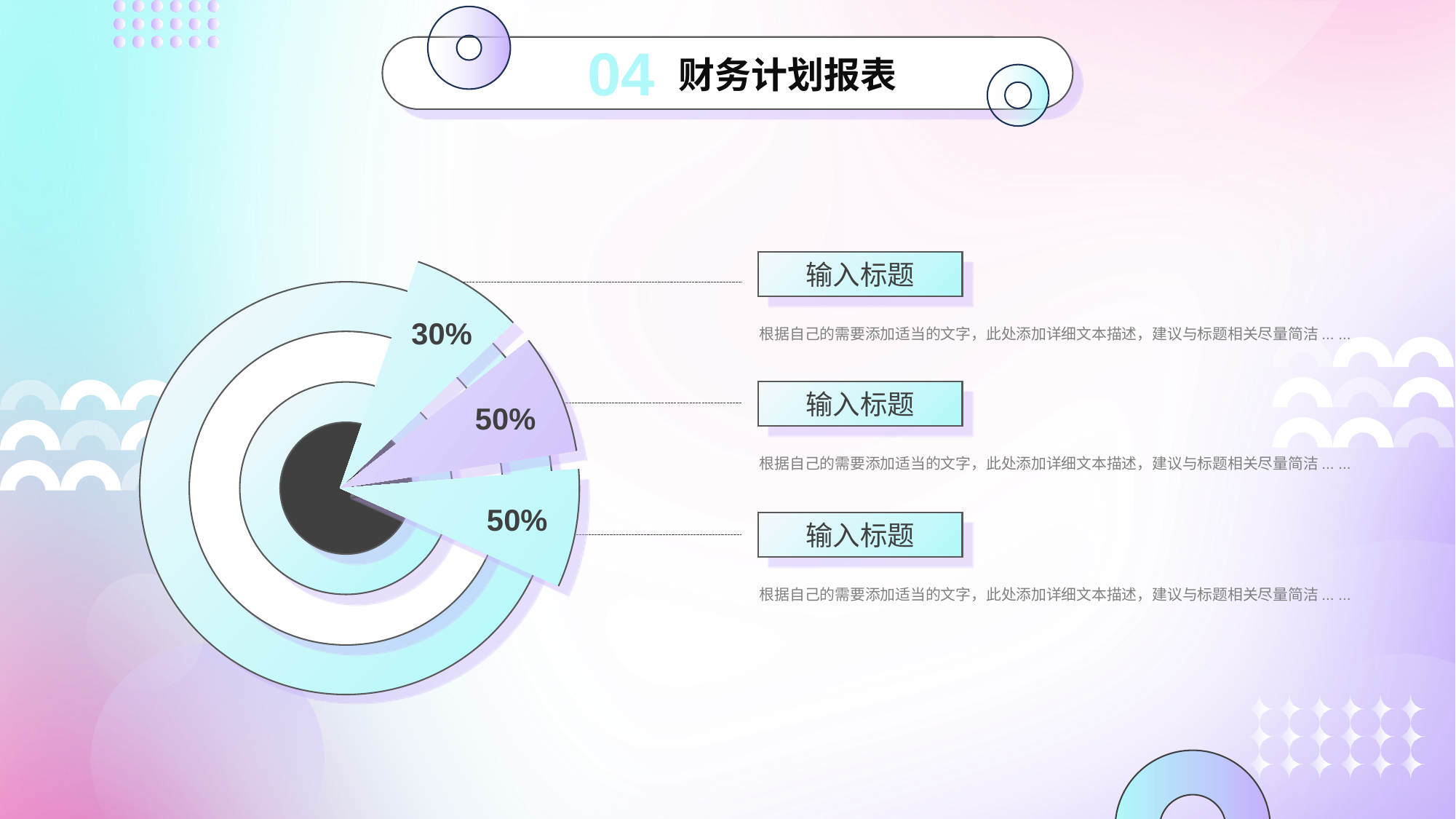

04
财务计划报表

输入标题

30%
根据自己的需要添加适当的文字，此处添加详细文本描述，建议与标题相关尽量简洁... ...
输入标题
50%
根据自己的需要添加适当的文字，此处添加详细文本描述，建议与标题相关尽量简洁... ...
50%
输入标题
根据自己的需要添加适当的文字，此处添加详细文本描述，建议与标题相关尽量简洁... ...